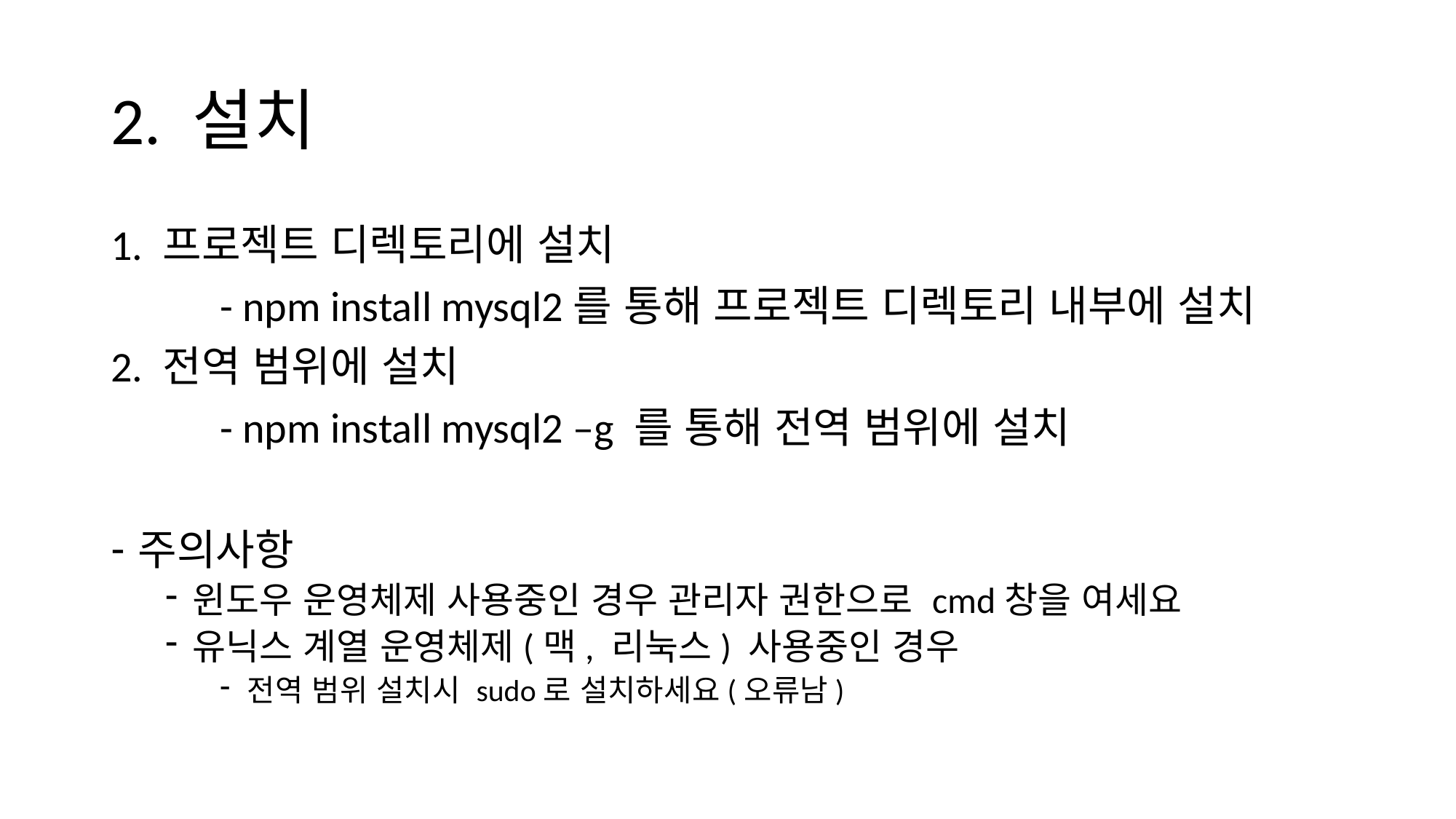

# 2. 설치
1. 프로젝트 디렉토리에 설치
	- npm install mysql2를 통해 프로젝트 디렉토리 내부에 설치
2. 전역 범위에 설치
	- npm install mysql2 –g 를 통해 전역 범위에 설치

주의사항
윈도우 운영체제 사용중인 경우 관리자 권한으로 cmd창을 여세요
유닉스 계열 운영체제(맥, 리눅스) 사용중인 경우
전역 범위 설치시 sudo로 설치하세요(오류남)